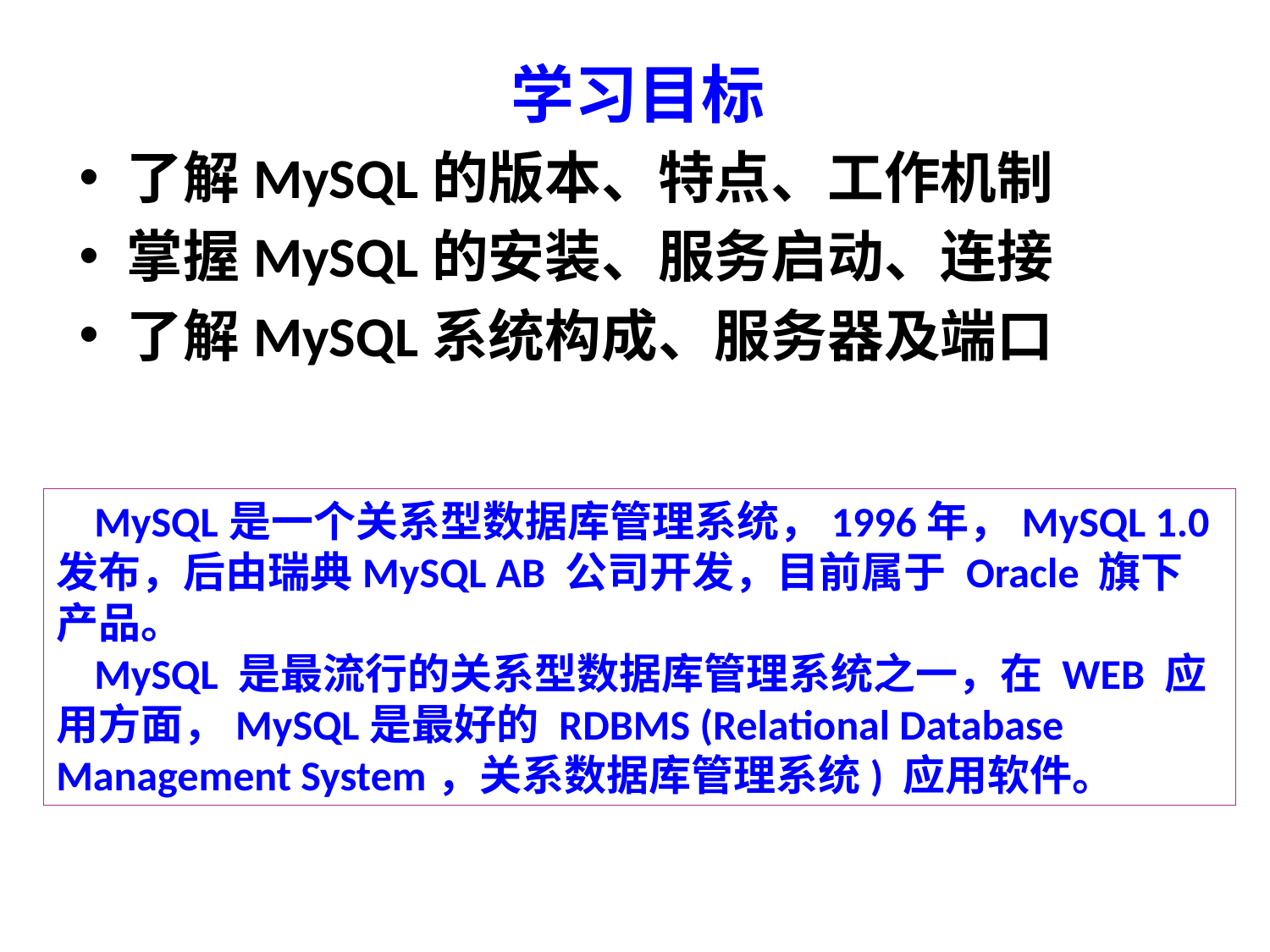

学习目标
了解MySQL的版本、特点、工作机制
掌握MySQL的安装、服务启动、连接
了解MySQL系统构成、服务器及端口
    MySQL是一个关系型数据库管理系统，1996年，MySQL 1.0发布，后由瑞典MySQL AB 公司开发，目前属于 Oracle 旗下产品。
    MySQL 是最流行的关系型数据库管理系统之一，在 WEB 应用方面，MySQL是最好的 RDBMS (Relational Database Management System，关系数据库管理系统) 应用软件。